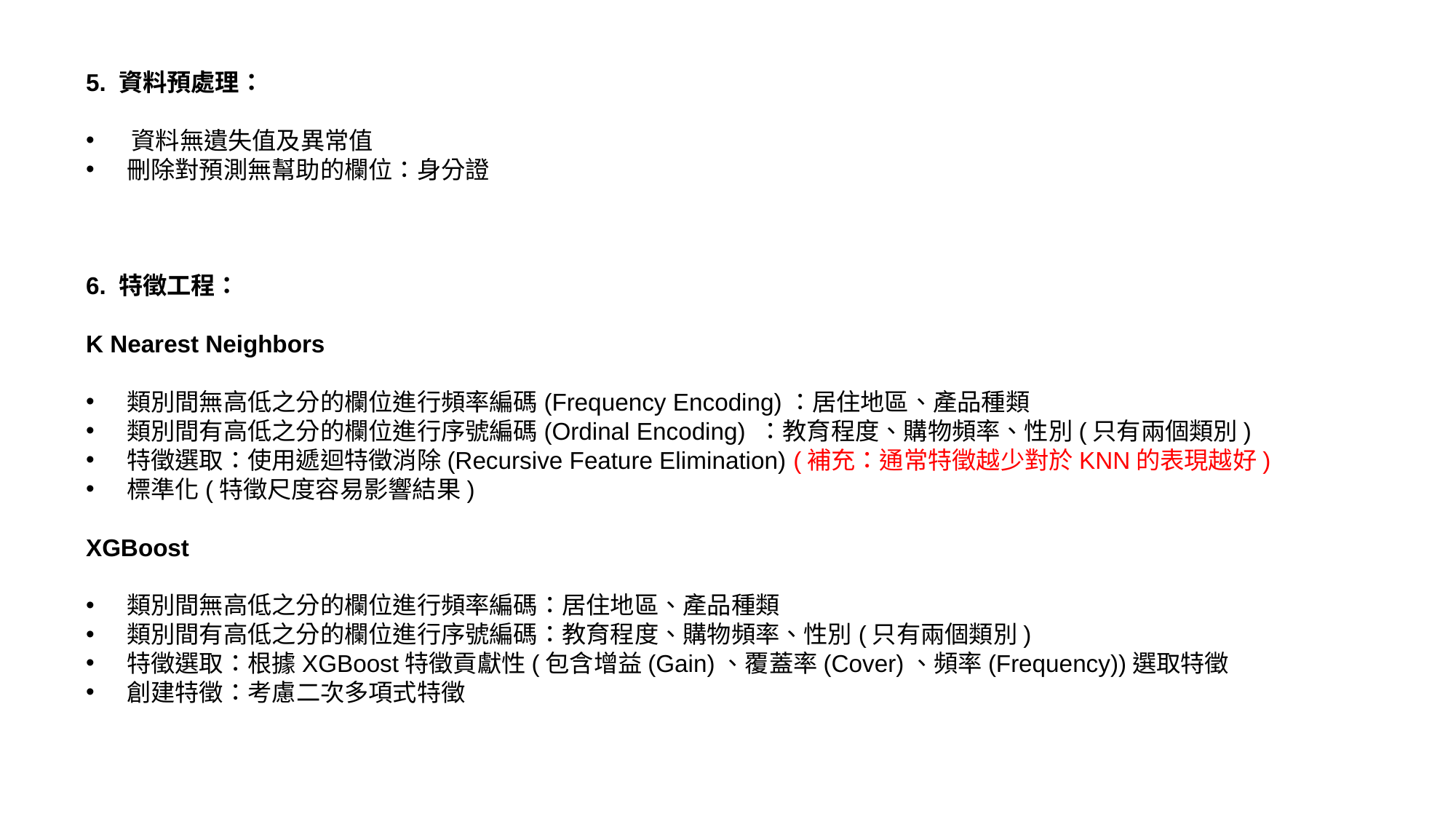

5. 資料預處理：

 資料無遺失值及異常值
刪除對預測無幫助的欄位：身分證

6. 特徵工程：

K Nearest Neighbors

類別間無高低之分的欄位進行頻率編碼(Frequency Encoding)：居住地區、產品種類
類別間有高低之分的欄位進行序號編碼(Ordinal Encoding) ：教育程度、購物頻率、性別(只有兩個類別)
特徵選取：使用遞迴特徵消除(Recursive Feature Elimination) (補充：通常特徵越少對於KNN的表現越好)
標準化(特徵尺度容易影響結果)

XGBoost

類別間無高低之分的欄位進行頻率編碼：居住地區、產品種類
類別間有高低之分的欄位進行序號編碼：教育程度、購物頻率、性別(只有兩個類別)
特徵選取：根據XGBoost特徵貢獻性(包含增益(Gain)、覆蓋率(Cover)、頻率(Frequency))選取特徵
創建特徵：考慮二次多項式特徵

、